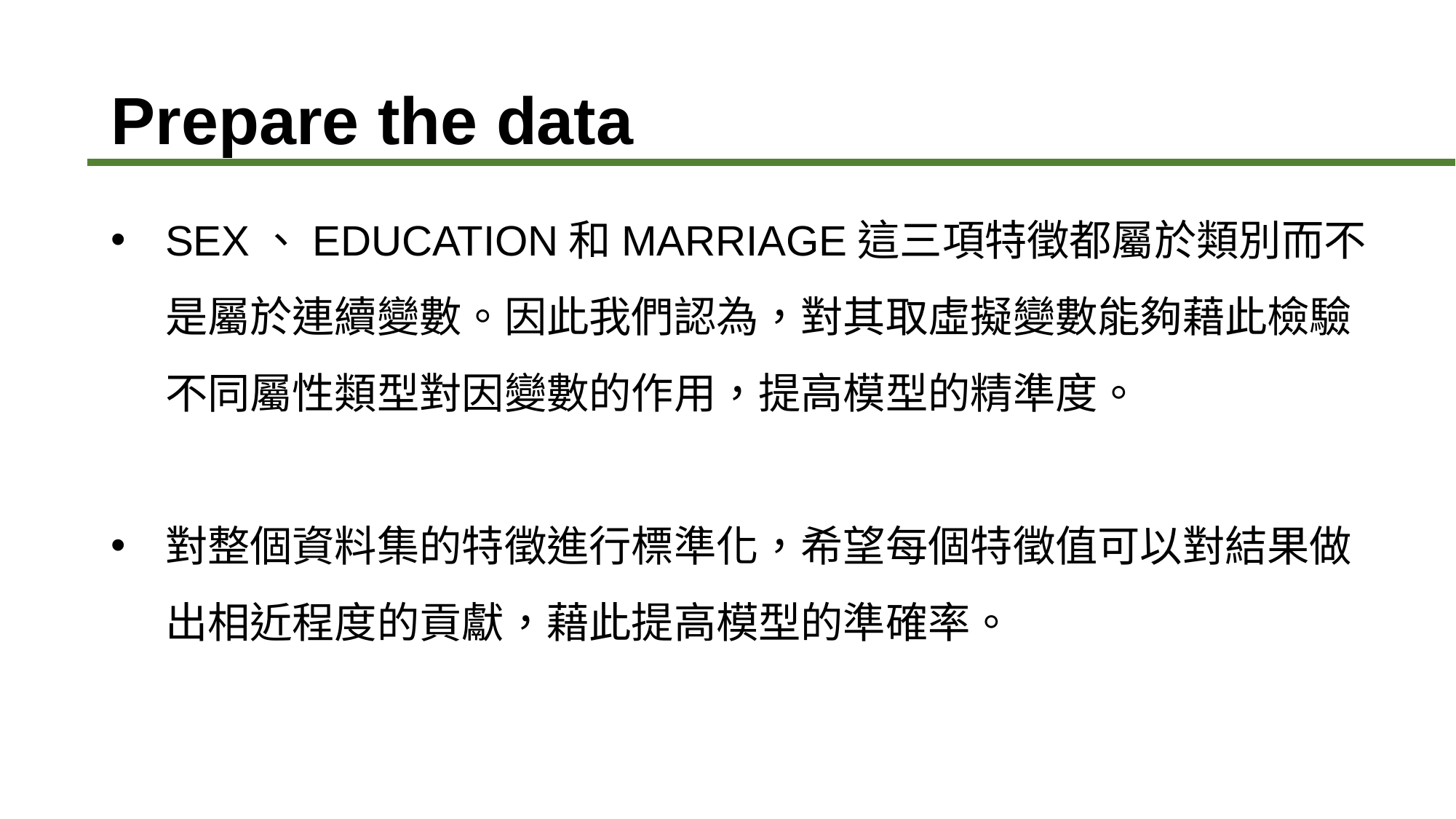

# Prepare the data
SEX、EDUCATION和MARRIAGE這三項特徵都屬於類別而不是屬於連續變數。因此我們認為，對其取虛擬變數能夠藉此檢驗不同屬性類型對因變數的作用，提高模型的精準度。

對整個資料集的特徵進行標準化，希望每個特徵值可以對結果做出相近程度的貢獻，藉此提高模型的準確率。